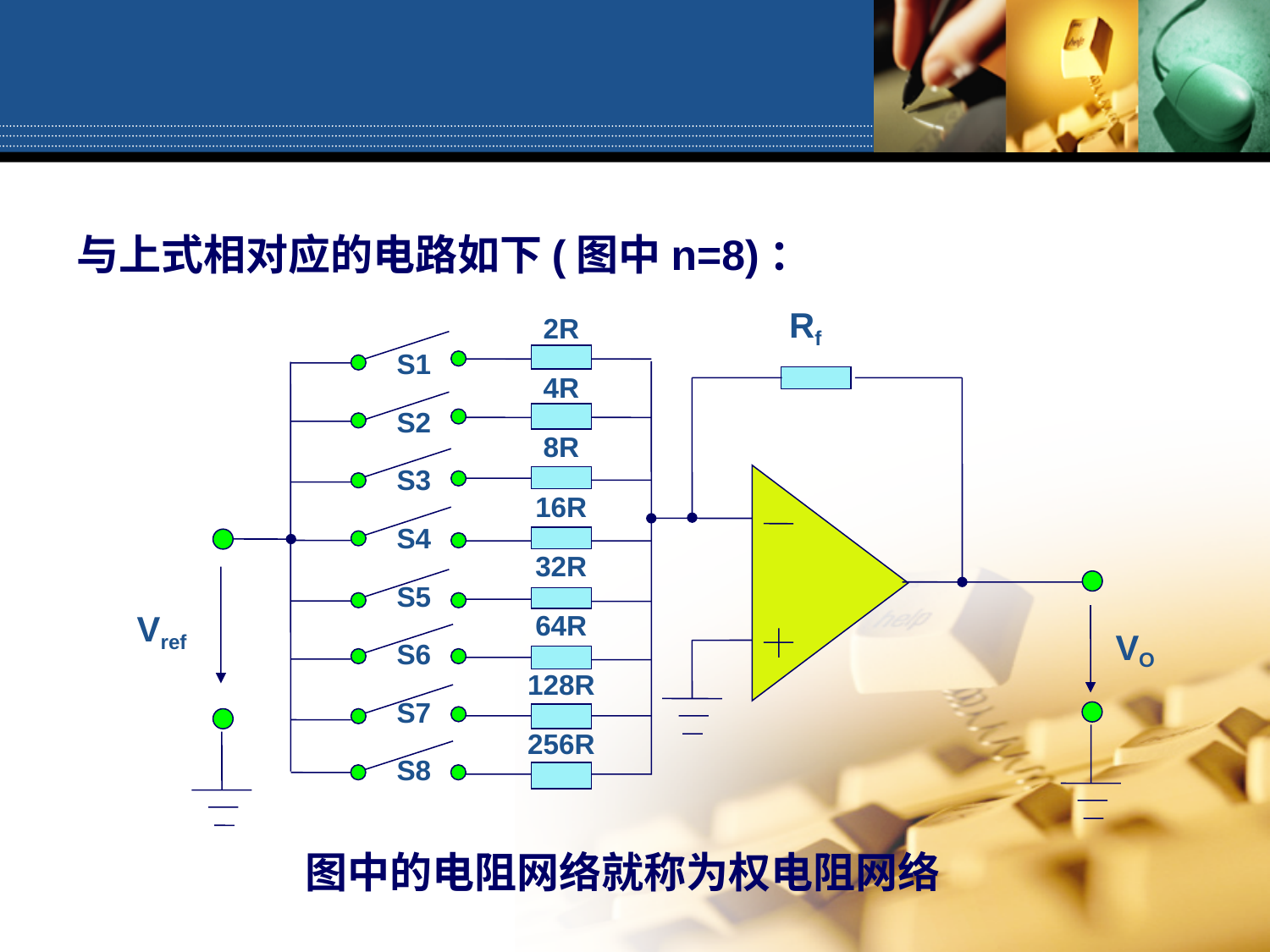

与上式相对应的电路如下(图中n=8)：
Rf
2R

4R

8R

16R

32R

64R

128R

256R

S1

S2

S3

S4

S5

S6

S7

S8

Vref

VO

图中的电阻网络就称为权电阻网络